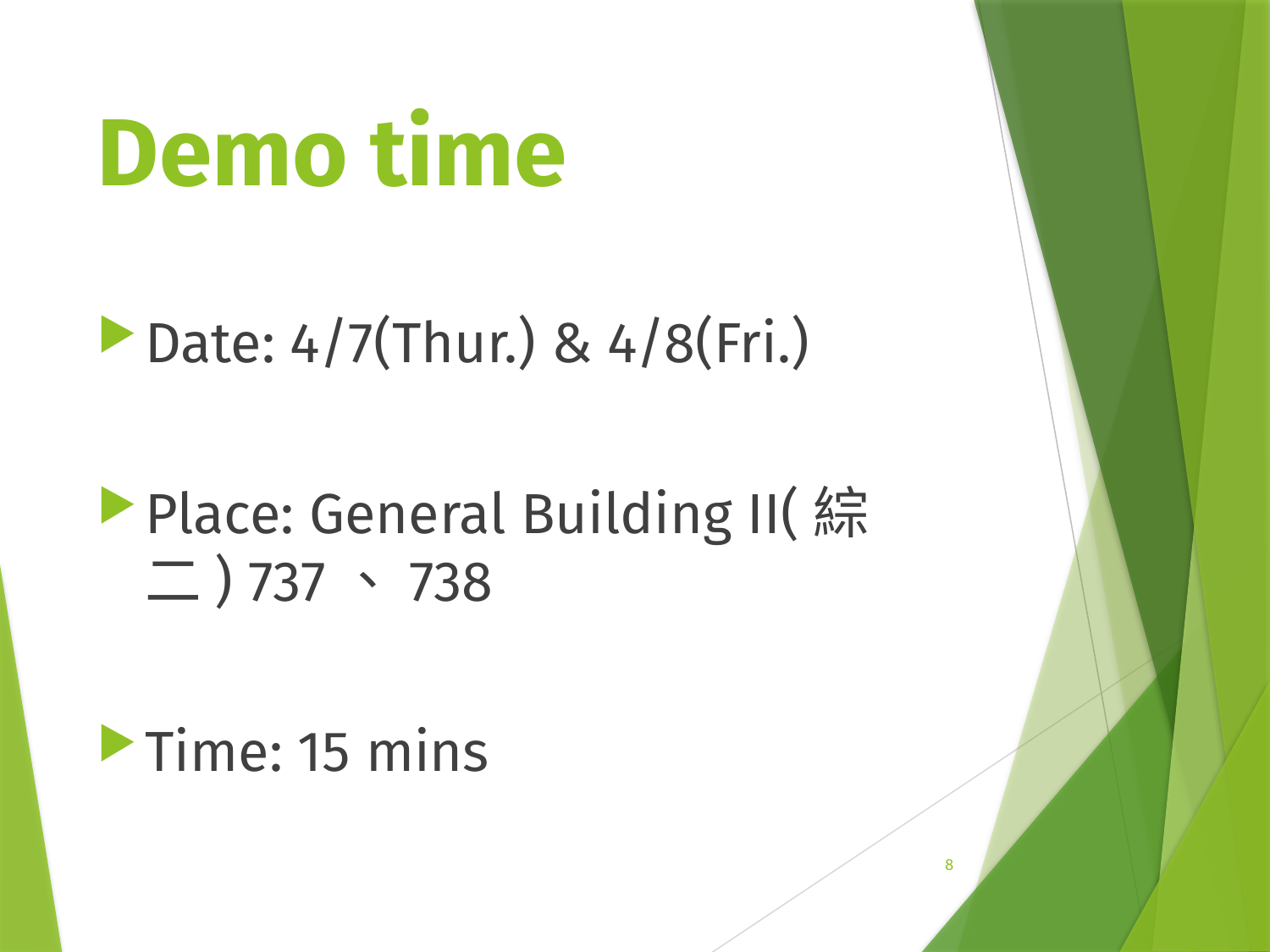

# Demo time
Date: 4/7(Thur.) & 4/8(Fri.)

Place: General Building II(綜二) 737、738

Time: 15 mins

8